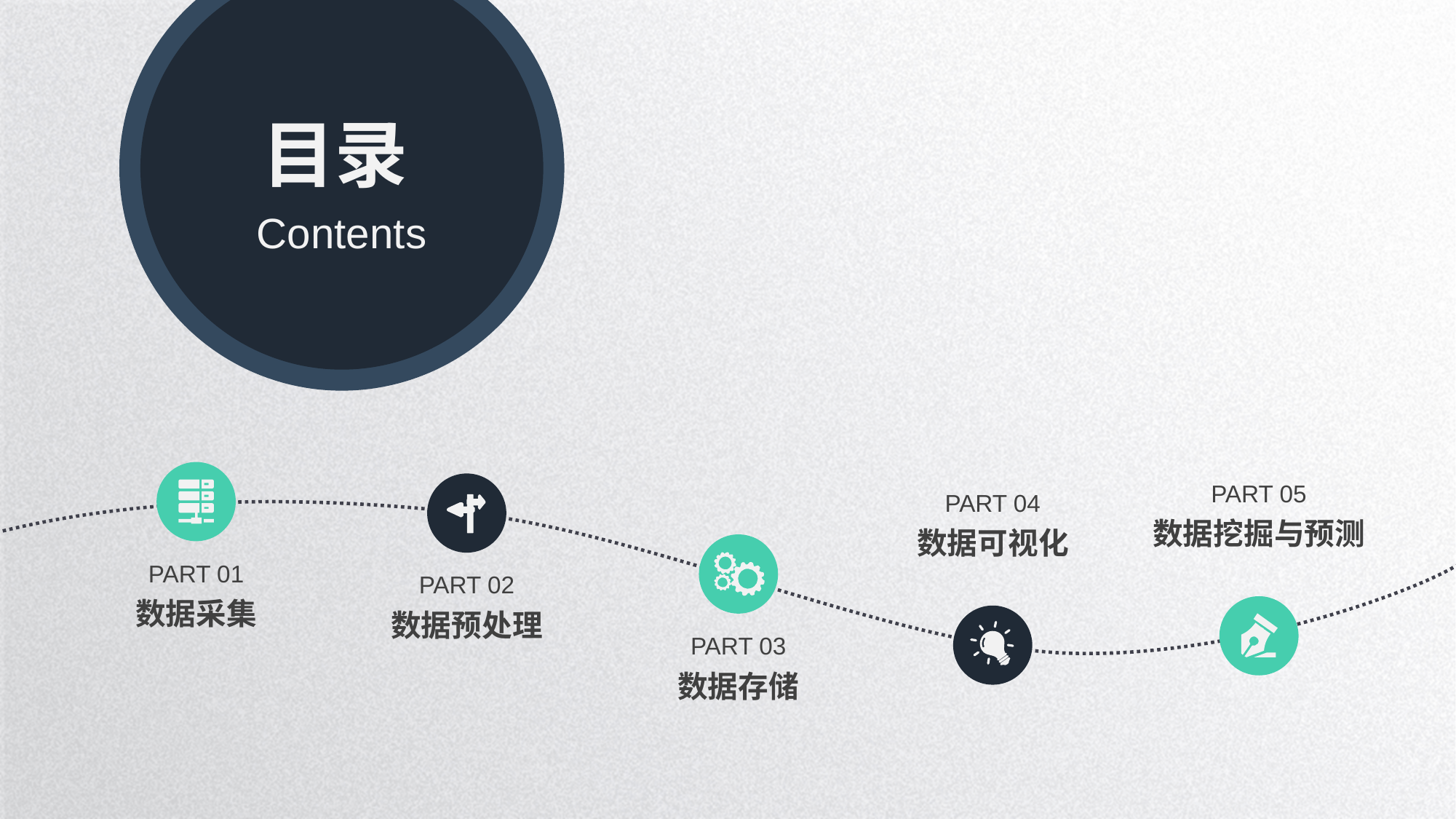

目录
Contents

PART 05
数据挖掘与预测

PART 04
数据可视化

PART 01
数据采集
PART 02
数据预处理

PART 03
数据存储
延时符